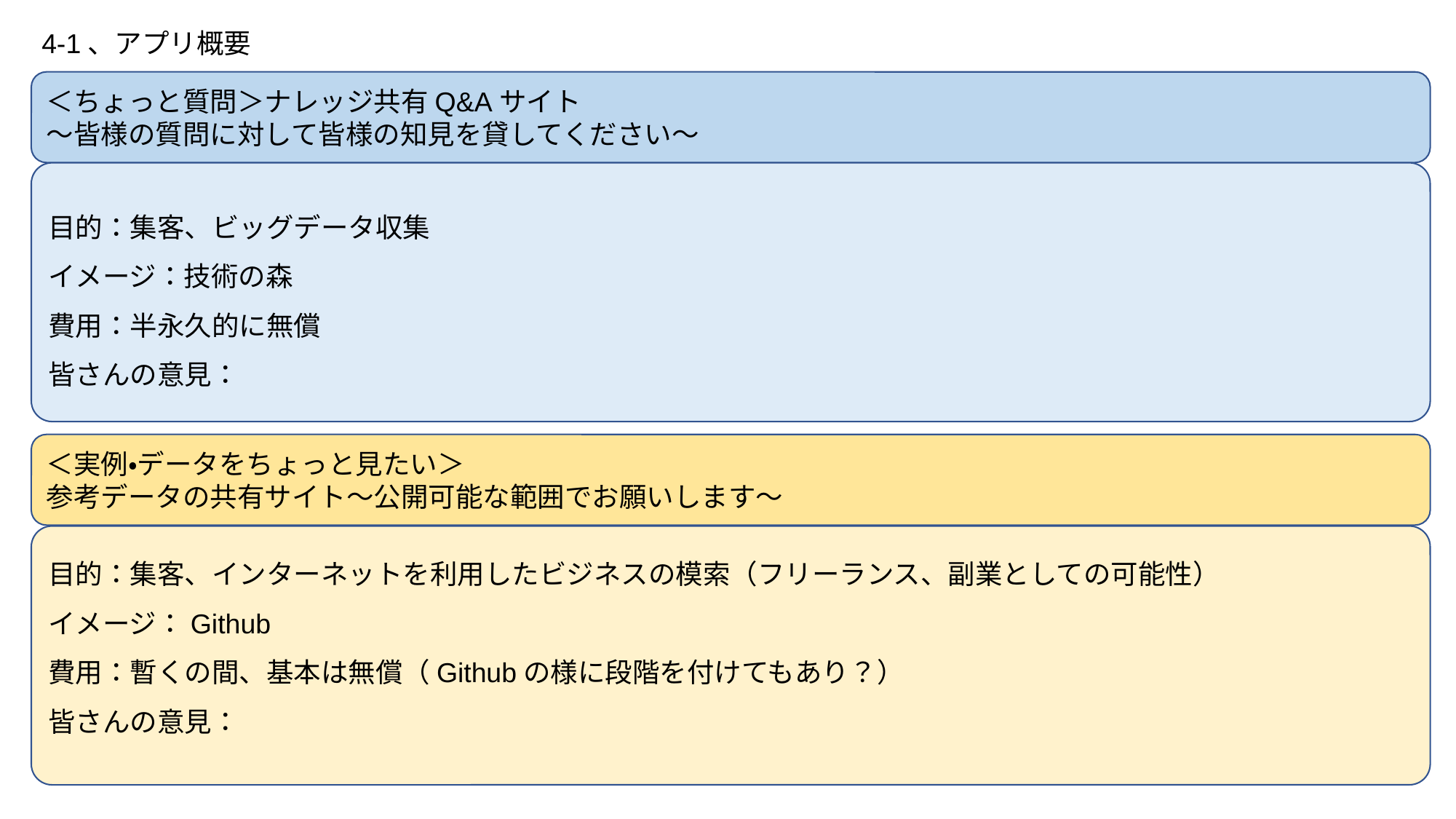

4-1、アプリ概要
＜ちょっと質問＞ナレッジ共有Q&Aサイト
～皆様の質問に対して皆様の知見を貸してください～
目的：集客、ビッグデータ収集
イメージ：技術の森
費用：半永久的に無償
皆さんの意見：
＜実例・データをちょっと見たい＞
参考データの共有サイト～公開可能な範囲でお願いします～
目的：集客、インターネットを利用したビジネスの模索（フリーランス、副業としての可能性）
イメージ：Github
費用：暫くの間、基本は無償（Githubの様に段階を付けてもあり？）
皆さんの意見：